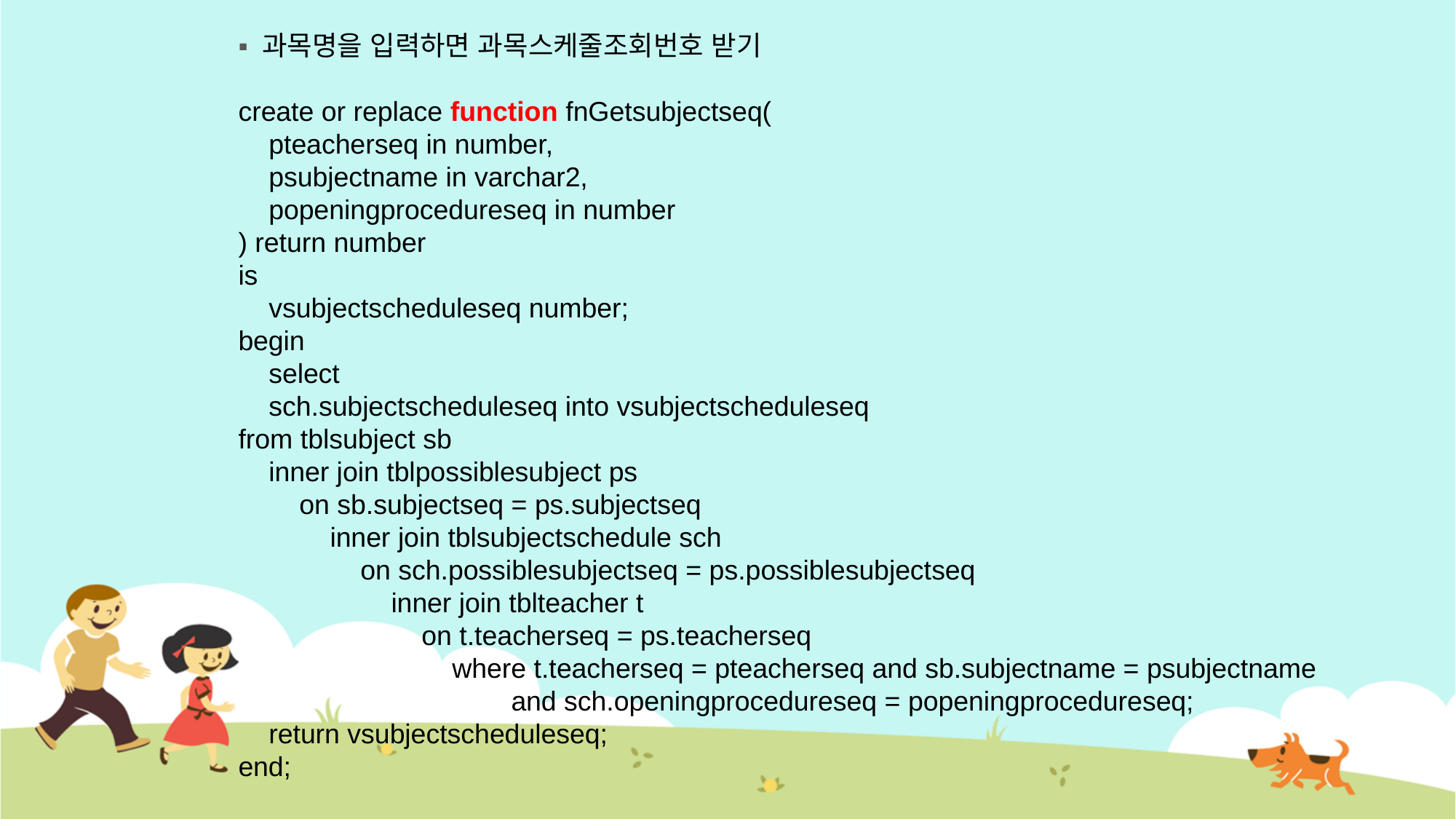

▪ 과목명을 입력하면 과목스케줄조회번호 받기

create or replace function fnGetsubjectseq(
    pteacherseq in number,
    psubjectname in varchar2,
    popeningprocedureseq in number
) return number
is
    vsubjectscheduleseq number;
begin
    select
    sch.subjectscheduleseq into vsubjectscheduleseq
from tblsubject sb
    inner join tblpossiblesubject ps
        on sb.subjectseq = ps.subjectseq
            inner join tblsubjectschedule sch
                on sch.possiblesubjectseq = ps.possiblesubjectseq
                    inner join tblteacher t
                        on t.teacherseq = ps.teacherseq
                            where t.teacherseq = pteacherseq and sb.subjectname = psubjectname
and sch.openingprocedureseq = popeningprocedureseq;
    return vsubjectscheduleseq;
end;